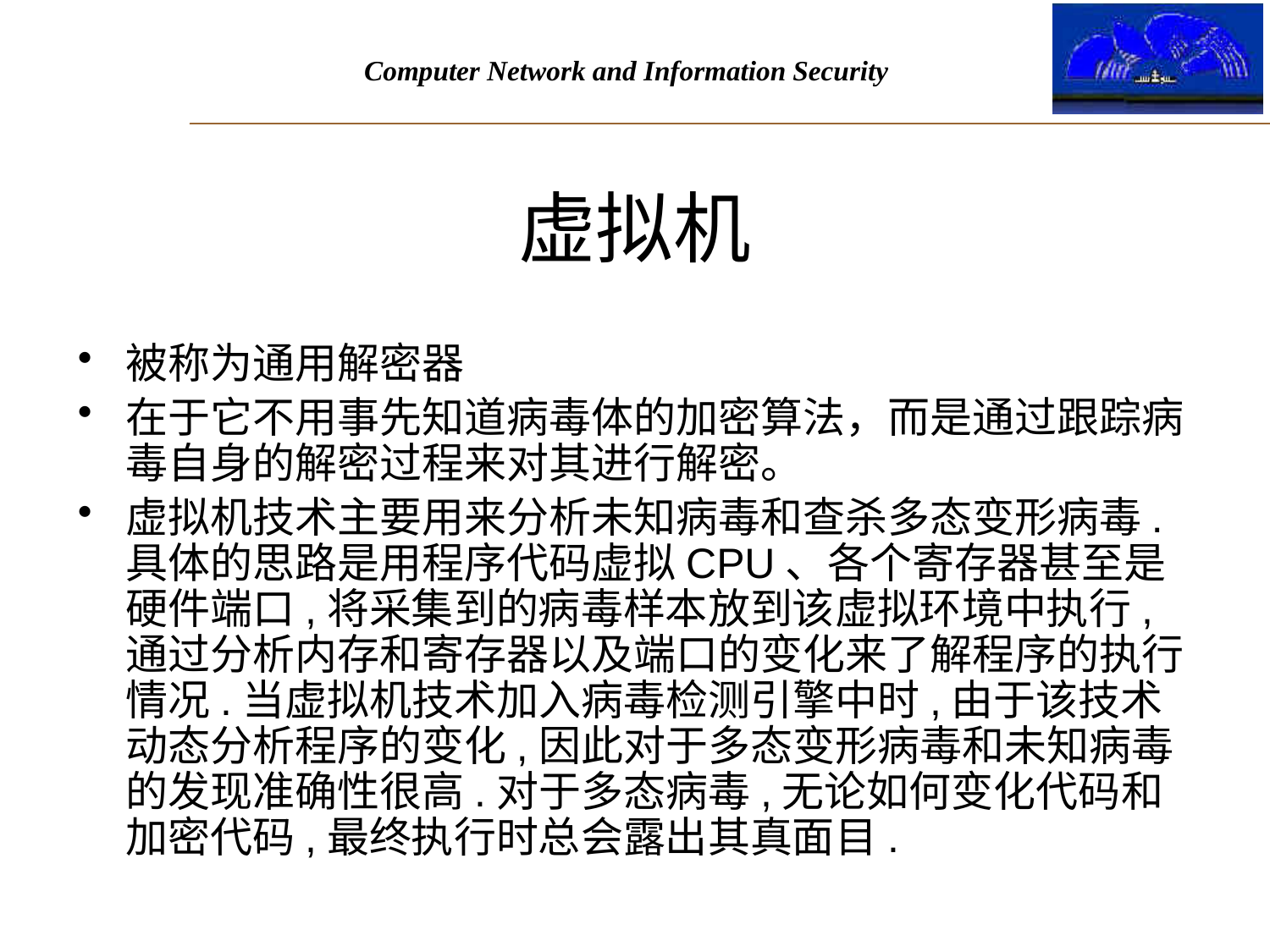

# 虚拟机
被称为通用解密器
在于它不用事先知道病毒体的加密算法，而是通过跟踪病毒自身的解密过程来对其进行解密。
虚拟机技术主要用来分析未知病毒和查杀多态变形病毒.具体的思路是用程序代码虚拟CPU、各个寄存器甚至是硬件端口,将采集到的病毒样本放到该虚拟环境中执行,通过分析内存和寄存器以及端口的变化来了解程序的执行情况.当虚拟机技术加入病毒检测引擎中时,由于该技术动态分析程序的变化,因此对于多态变形病毒和未知病毒的发现准确性很高.对于多态病毒,无论如何变化代码和加密代码,最终执行时总会露出其真面目.